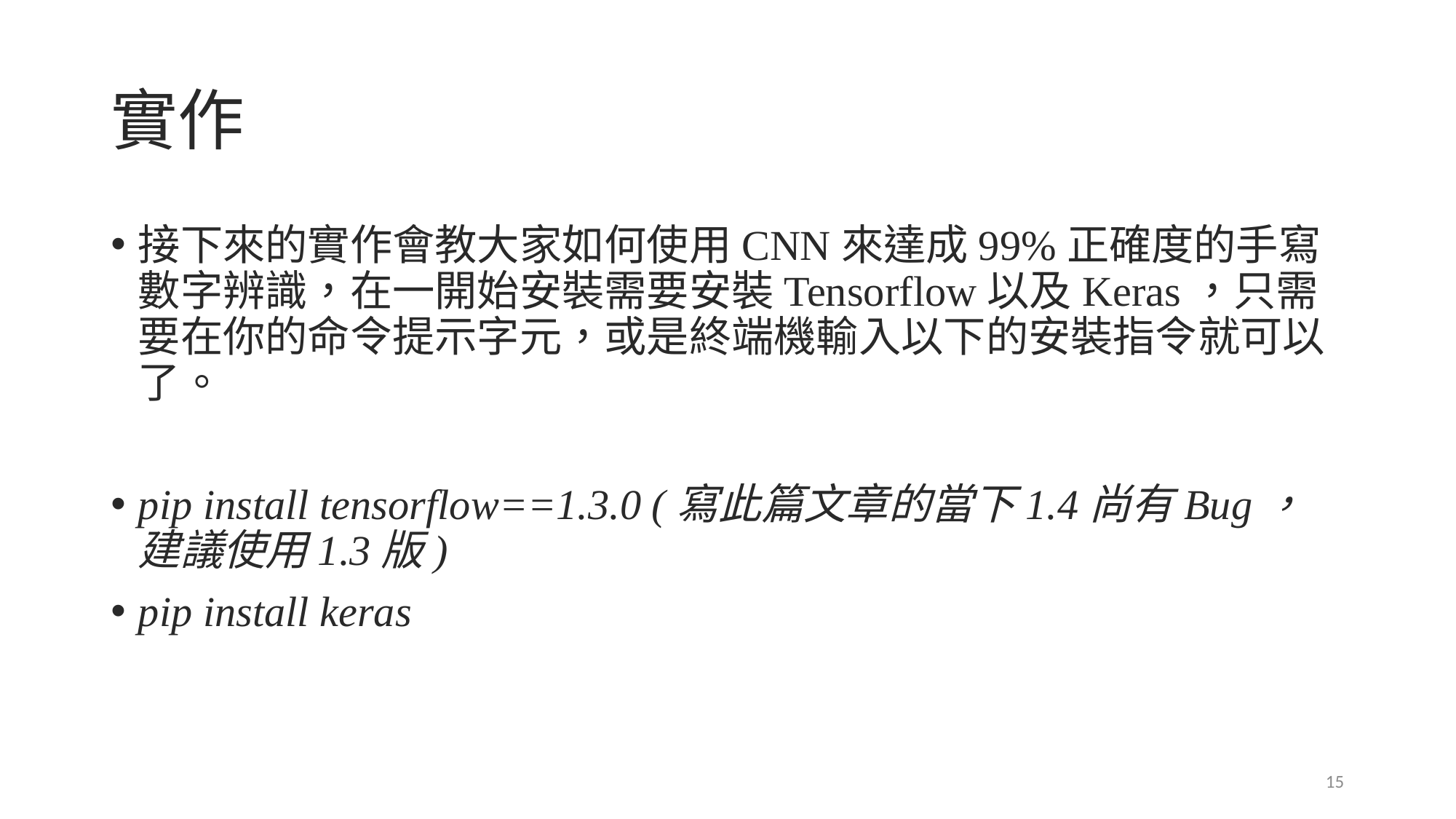

# 實作
接下來的實作會教大家如何使用CNN來達成99%正確度的手寫數字辨識，在一開始安裝需要安裝Tensorflow以及Keras，只需要在你的命令提示字元，或是終端機輸入以下的安裝指令就可以了。

pip install tensorflow==1.3.0 (寫此篇文章的當下1.4尚有Bug，建議使用1.3版)
pip install keras

15